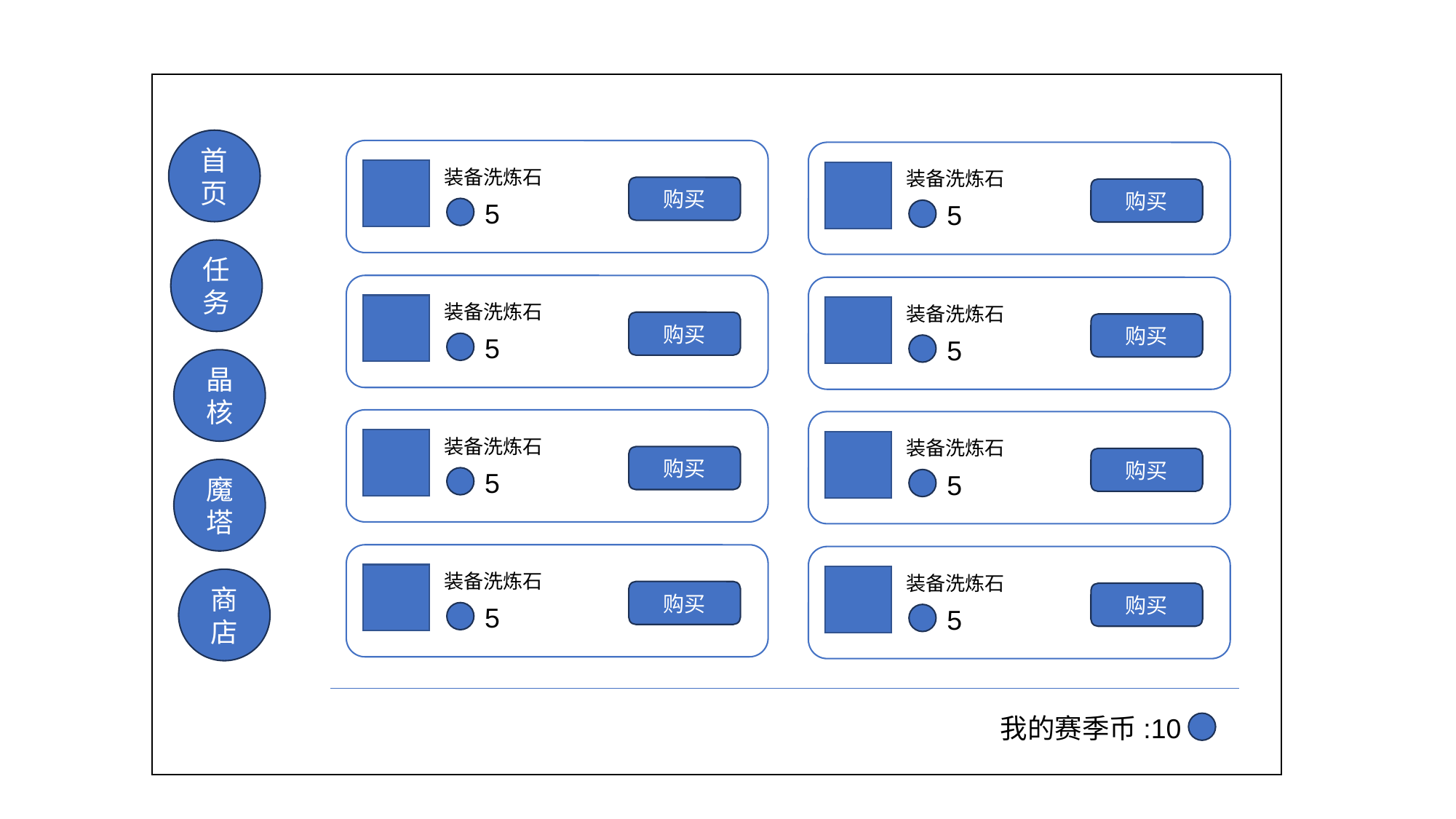

排行
首页
首页

装备洗炼石

装备洗炼石

1. 扒拉扒拉拉扒拉  23 层
购买
购买

5
5

2. 扒拉扒拉拉扒拉  22 层
3. 扒拉扒拉拉扒拉  20 层
任务
任务
4. 扒拉扒拉拉扒拉  19 层

装备洗炼石

装备洗炼石

购买
购买
5
5

晶核
晶核
1. 塔内怪物的实力会随着层数的提高而进行提高
2. 每天只能挑战1次黑暗之塔

3. 击败塔内怪物会增加赛季积分。
装备洗炼石

装备洗炼石

购买
购买
魔塔
魔塔
5
5

装备洗炼石

装备洗炼石

商店
商店
购买
购买
5
5

黑暗之塔
我的赛季币:10